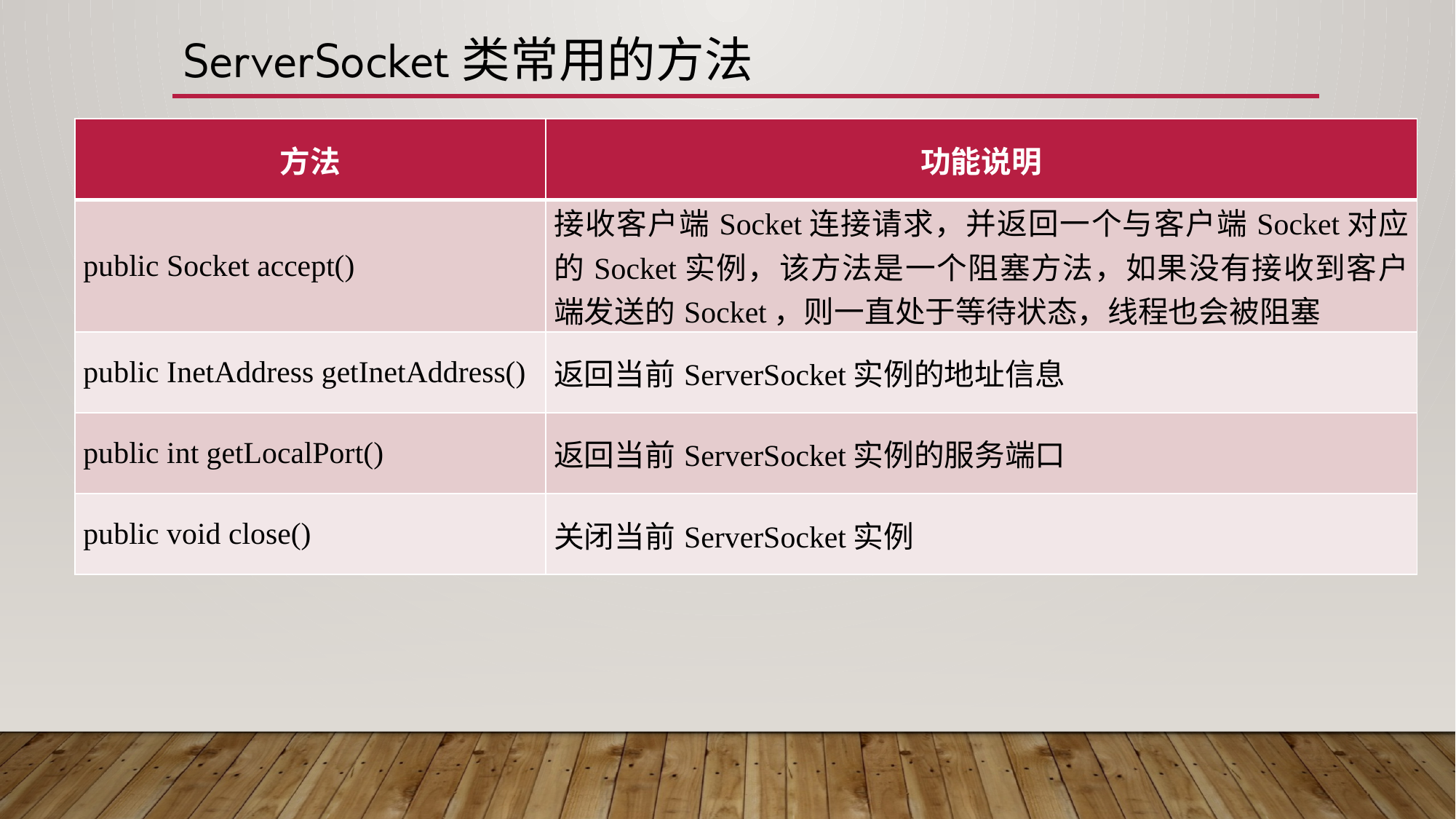

# ServerSocket类常用的方法
| 方法 | 功能说明 |
| --- | --- |
| public Socket accept() | 接收客户端Socket连接请求，并返回一个与客户端Socket对应的Socket实例，该方法是一个阻塞方法，如果没有接收到客户端发送的Socket，则一直处于等待状态，线程也会被阻塞 |
| public InetAddress getInetAddress() | 返回当前ServerSocket实例的地址信息 |
| public int getLocalPort() | 返回当前ServerSocket实例的服务端口 |
| public void close() | 关闭当前ServerSocket实例 |